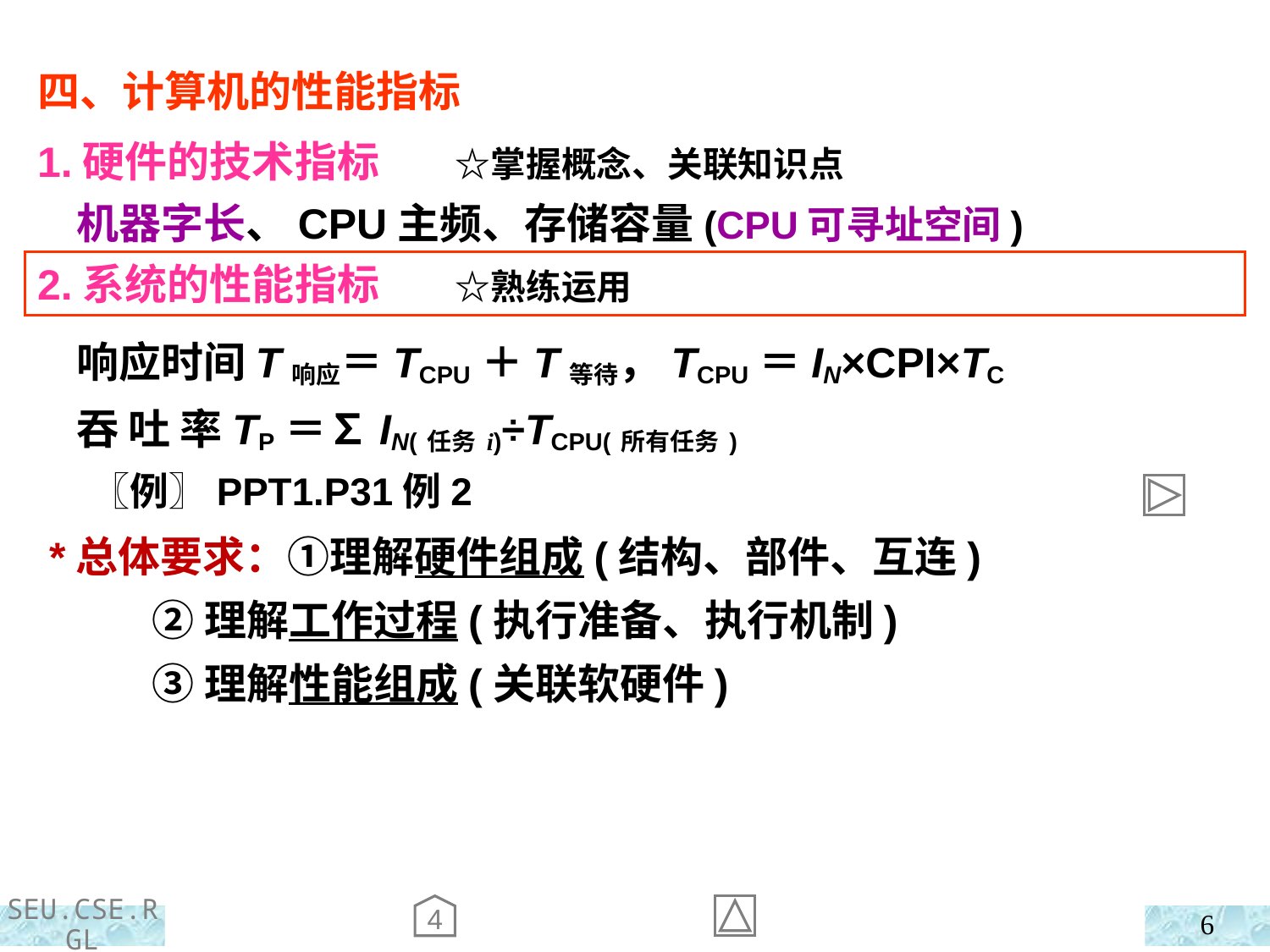

四、计算机的性能指标
1.硬件的技术指标        ☆掌握概念、关联知识点
   机器字长、CPU主频、存储容量(CPU可寻址空间)
2.系统的性能指标        ☆熟练运用
   响应时间T响应＝TCPU＋T等待，TCPU＝IN×CPI×TC
   吞 吐 率TP＝∑IN(任务i)÷TCPU(所有任务)
     〖例〗PPT1.P31例2

 *总体要求：①理解硬件组成(结构、部件、互连)
            ②理解工作过程(执行准备、执行机制)
            ③理解性能组成(关联软硬件)
4

6